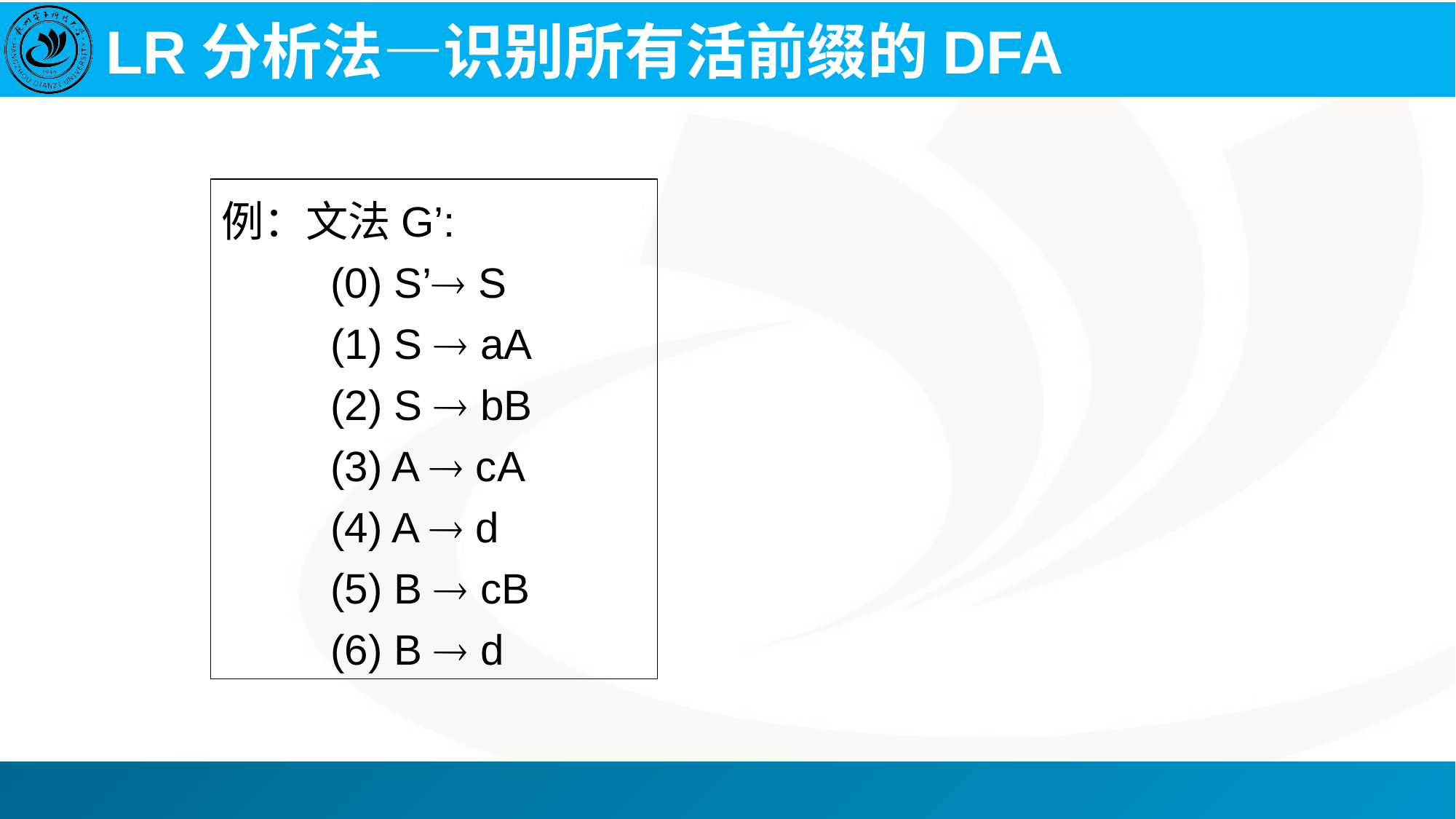

# LR分析法—识别所有活前缀的DFA
例：文法G’:
	(0) S’→ S
	(1) S → aA
	(2) S → bB
	(3) A → cA
	(4) A → d
	(5) B → cB
	(6) B → d
75